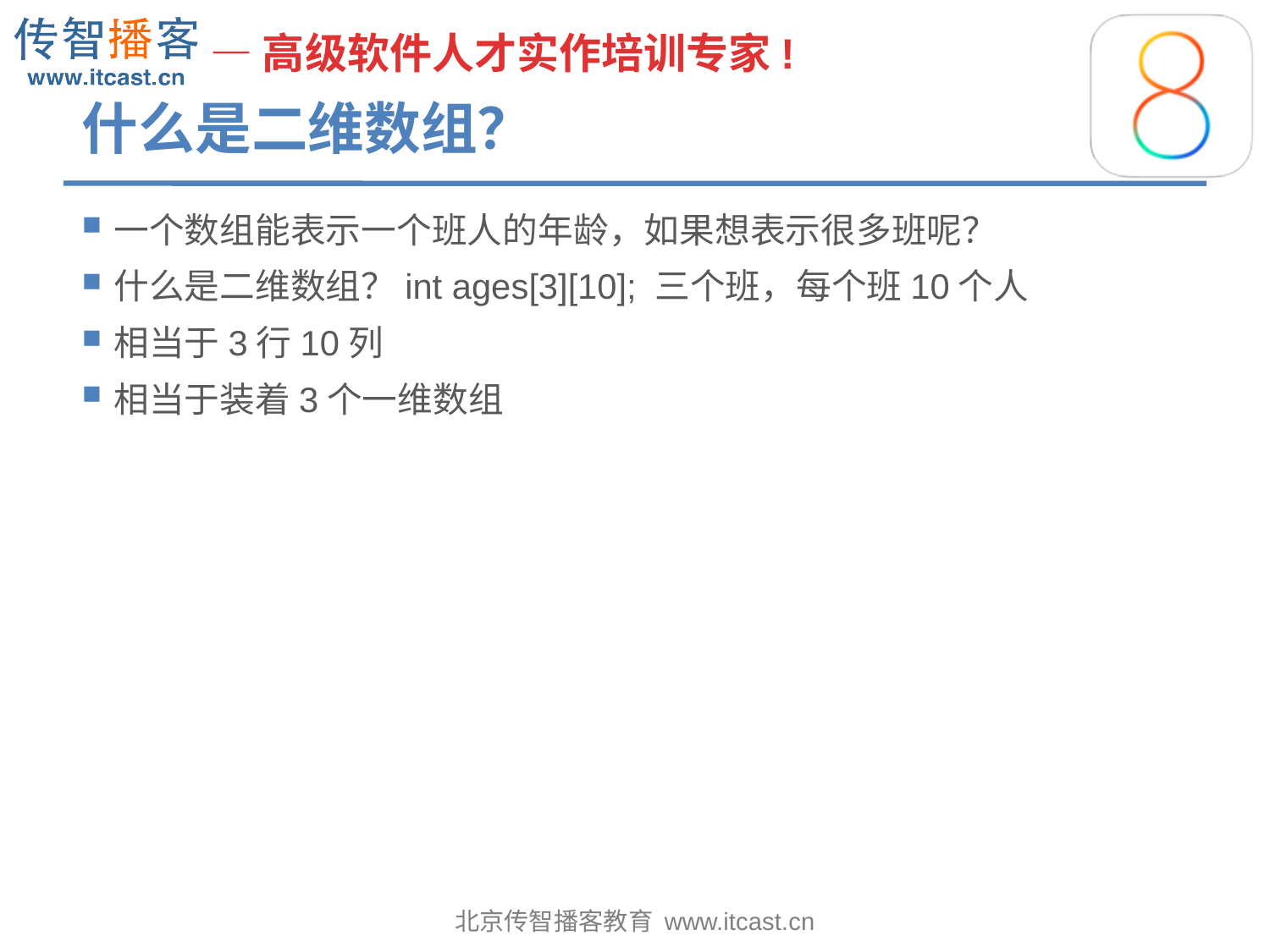

# 什么是二维数组？
一个数组能表示一个班人的年龄，如果想表示很多班呢？
什么是二维数组？int ages[3][10]; 三个班，每个班10个人
相当于3行10列
相当于装着3个一维数组